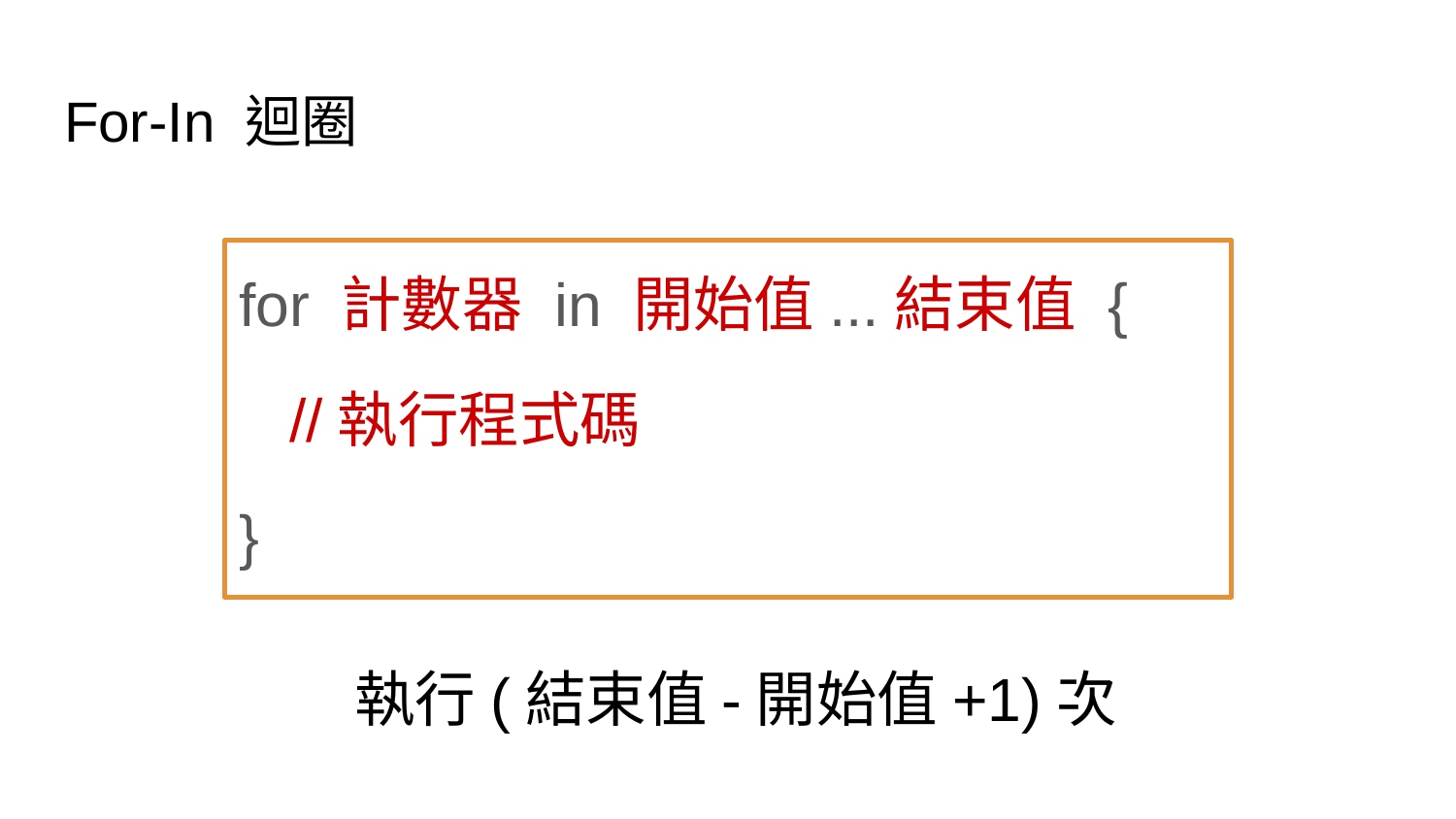

# For-In 迴圈
for 計數器 in 開始值...結束值 {
   //執行程式碼
}
執行(結束值-開始值+1)次